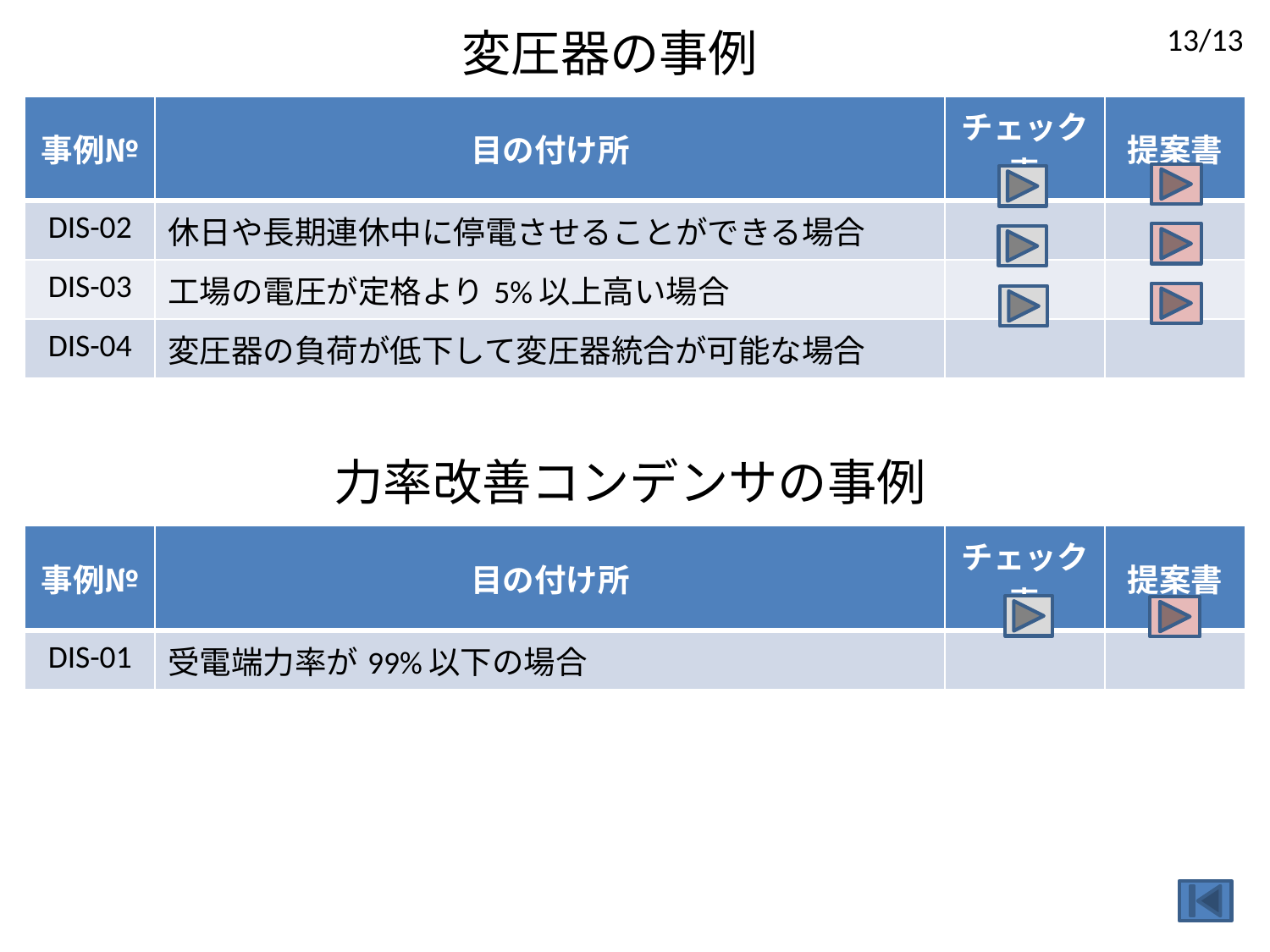

13/13
変圧器の事例
| 事例№ | 目の付け所 | チェック表 | 提案書 |
| --- | --- | --- | --- |
| DIS-02 | 休日や長期連休中に停電させることができる場合 |  |  |
| DIS-03 | 工場の電圧が定格より5%以上高い場合 |  |  |
| DIS-04 | 変圧器の負荷が低下して変圧器統合が可能な場合 |  |  |

力率改善コンデンサの事例
| 事例№ | 目の付け所 | チェック表 | 提案書 |
| --- | --- | --- | --- |
| DIS-01 | 受電端力率が99%以下の場合 |  |  |